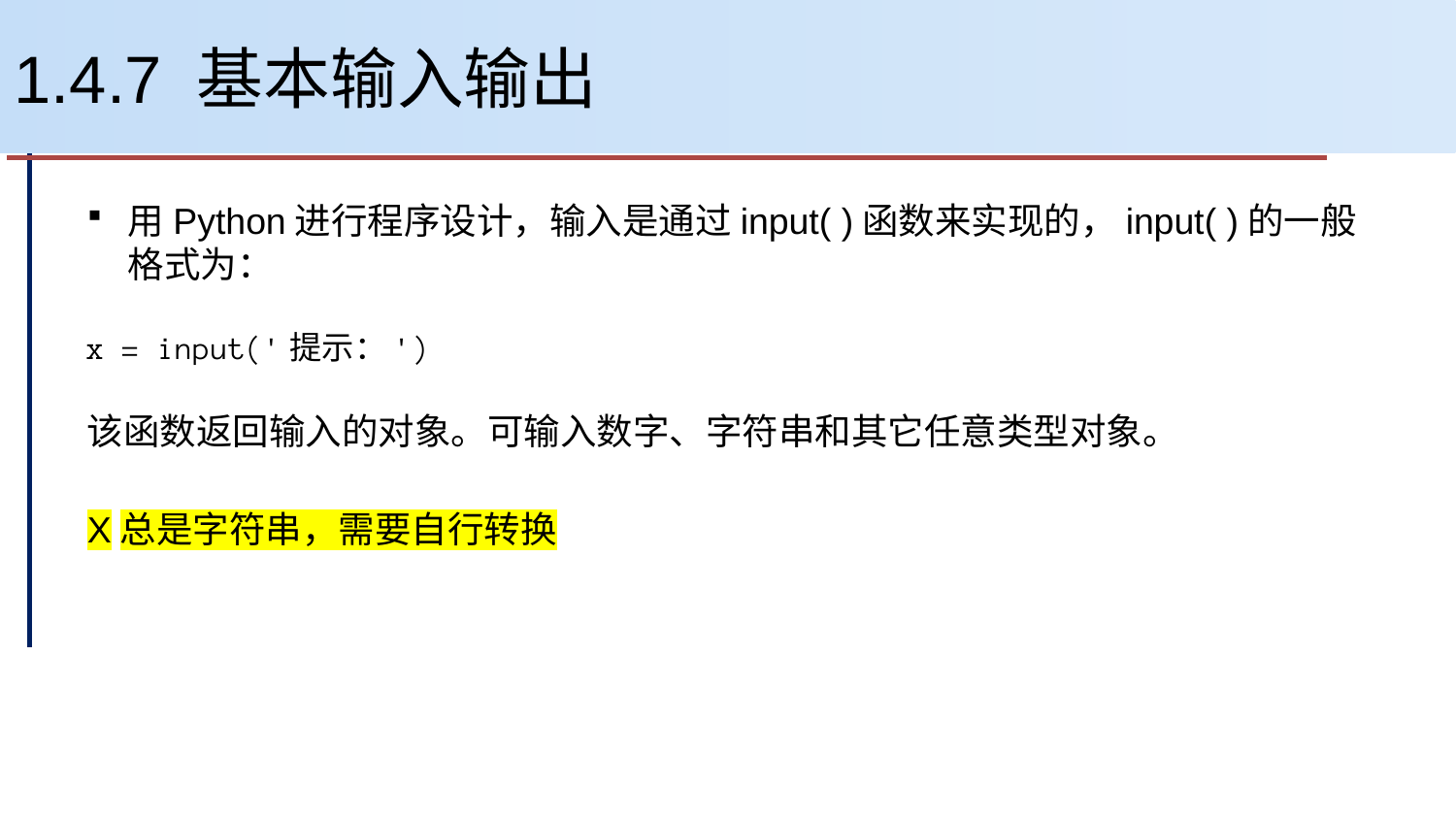

# 1.4.7 基本输入输出
用Python进行程序设计，输入是通过input( )函数来实现的，input( )的一般格式为：

x = input('提示：')

该函数返回输入的对象。可输入数字、字符串和其它任意类型对象。

X总是字符串，需要自行转换